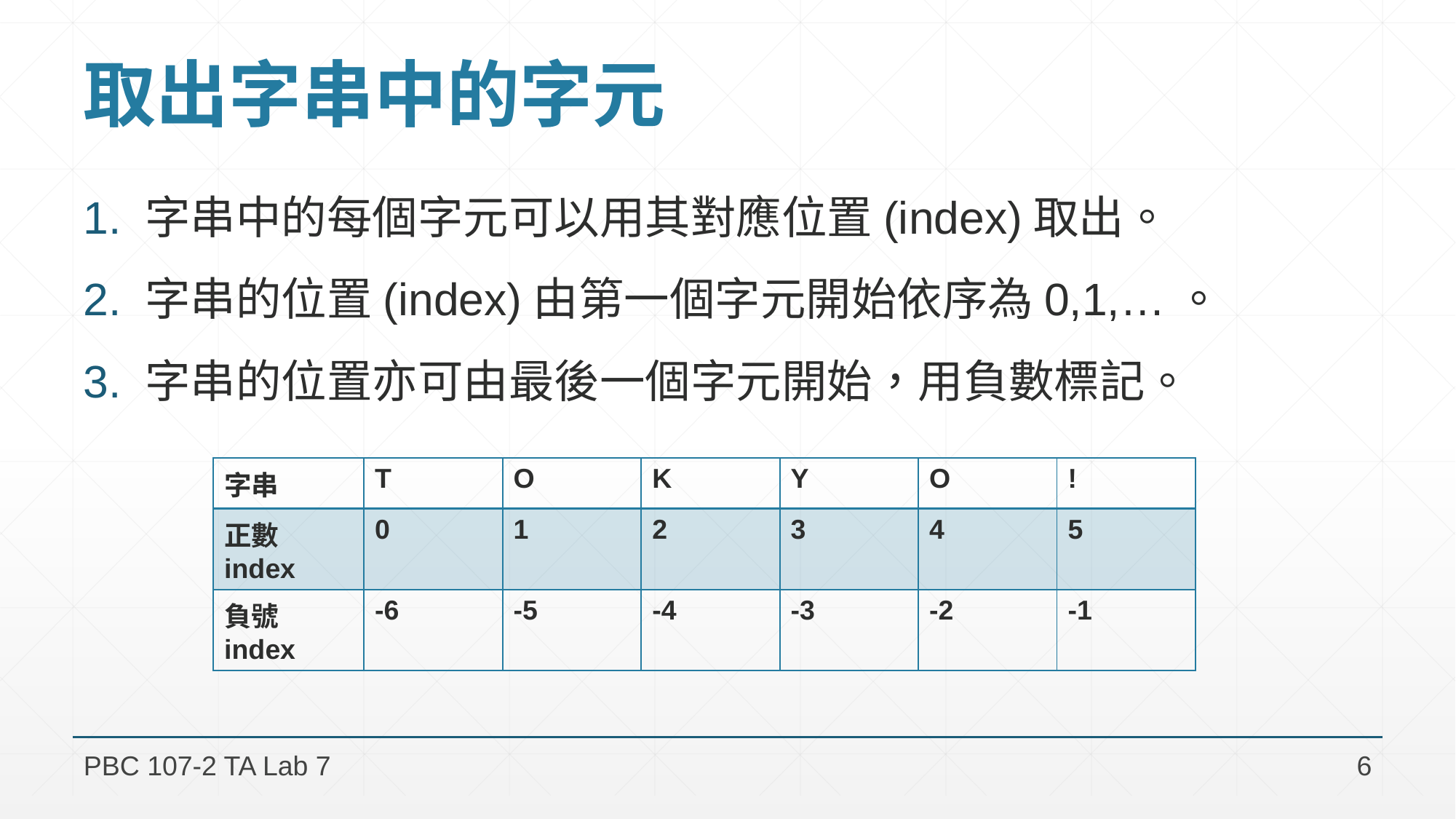

# 取出字串中的字元
字串中的每個字元可以用其對應位置(index)取出。
字串的位置(index)由第一個字元開始依序為0,1,…。
字串的位置亦可由最後一個字元開始，用負數標記。

| 字串 | T | O | K | Y | O | ! |
| --- | --- | --- | --- | --- | --- | --- |
| 正數index | 0 | 1 | 2 | 3 | 4 | 5 |
| 負號index | -6 | -5 | -4 | -3 | -2 | -1 |
PBC 107-2 TA Lab 7
6